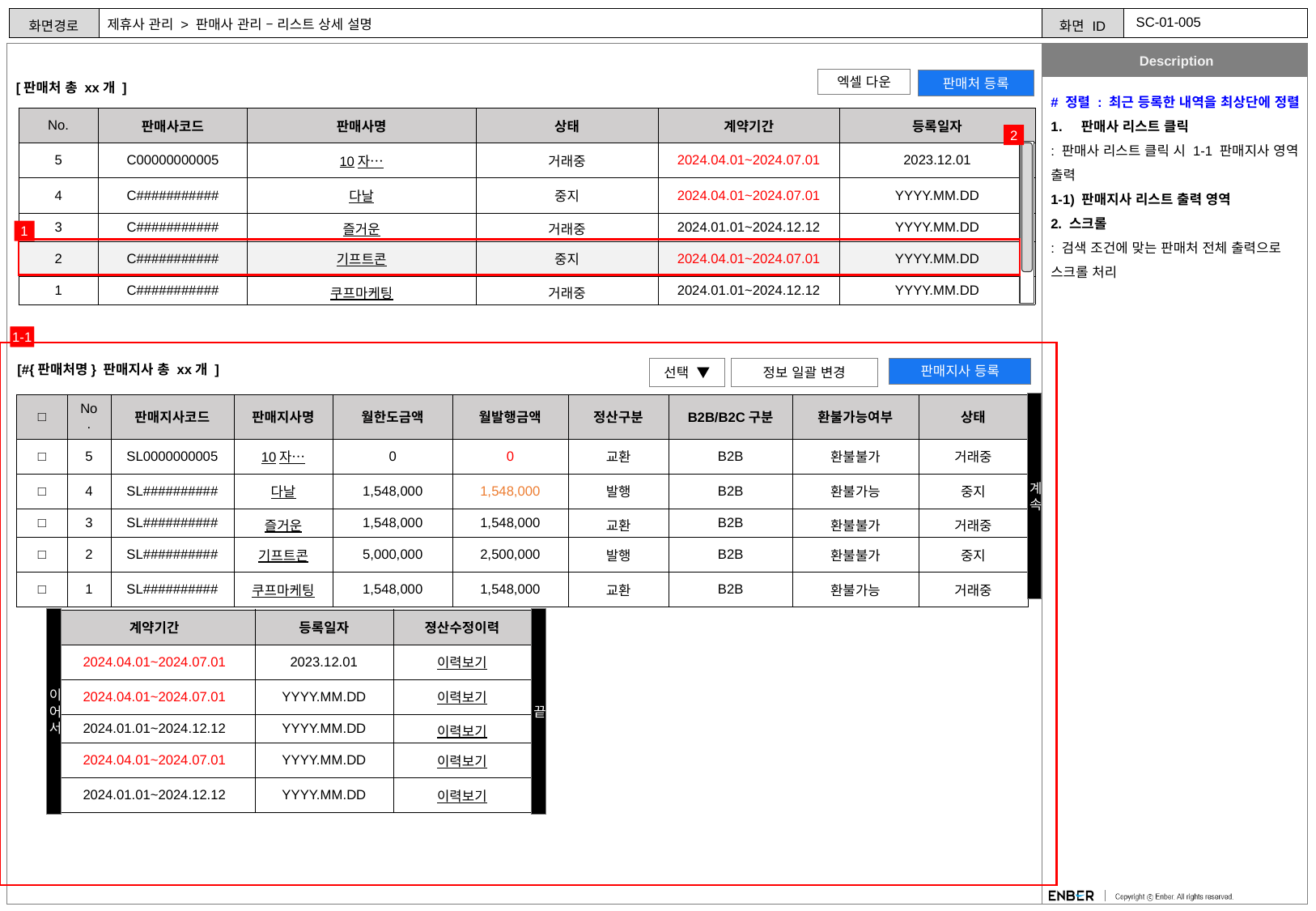

SC-01-005
# 제휴사 관리 > 판매사 관리 – 리스트 상세 설명
엑셀 다운
판매처 등록
[판매처 총 xx개 ]
# 정렬 : 최근 등록한 내역을 최상단에 정렬
판매사 리스트 클릭
: 판매사 리스트 클릭 시 1-1 판매지사 영역 출력
1-1) 판매지사 리스트 출력 영역
2. 스크롤
: 검색 조건에 맞는 판매처 전체 출력으로 스크롤 처리

| No. | 판매사코드 | 판매사명 | 상태 | 계약기간 | 등록일자 |
| --- | --- | --- | --- | --- | --- |
| 5 | C00000000005 | 10자… | 거래중 | 2024.04.01~2024.07.01 | 2023.12.01 |
| 4 | C########### | 다날 | 중지 | 2024.04.01~2024.07.01 | YYYY.MM.DD |
| 3 | C########### | 즐거운 | 거래중 | 2024.01.01~2024.12.12 | YYYY.MM.DD |
| 2 | C########### | 기프트콘 | 중지 | 2024.04.01~2024.07.01 | YYYY.MM.DD |
| 1 | C########### | 쿠프마케팅 | 거래중 | 2024.01.01~2024.12.12 | YYYY.MM.DD |
2

1

^
1-1
1-1

[#{판매처명} 판매지사 총 xx개 ]
선택  ▼
정보 일괄 변경
판매지사 등록
계속
| □ | No. | 판매지사코드 | 판매지사명 | 월한도금액 | 월발행금액 | 정산구분 | B2B/B2C구분 | 환불가능여부 | 상태 |
| --- | --- | --- | --- | --- | --- | --- | --- | --- | --- |
| □ | 5 | SL0000000005 | 10자… | 0 | 0 | 교환 | B2B | 환불불가 | 거래중 |
| □ | 4 | SL########## | 다날 | 1,548,000 | 1,548,000 | 발행 | B2B | 환불가능 | 중지 |
| □ | 3 | SL########## | 즐거운 | 1,548,000 | 1,548,000 | 교환 | B2B | 환불불가 | 거래중 |
| □ | 2 | SL########## | 기프트콘 | 5,000,000 | 2,500,000 | 발행 | B2B | 환불불가 | 중지 |
| □ | 1 | SL########## | 쿠프마케팅 | 1,548,000 | 1,548,000 | 교환 | B2B | 환불가능 | 거래중 |
이어서
끝
| 계약기간 | 등록일자 | 졍산수정이력 |
| --- | --- | --- |
| 2024.04.01~2024.07.01 | 2023.12.01 | 이력보기 |
| 2024.04.01~2024.07.01 | YYYY.MM.DD | 이력보기 |
| 2024.01.01~2024.12.12 | YYYY.MM.DD | 이력보기 |
| 2024.04.01~2024.07.01 | YYYY.MM.DD | 이력보기 |
| 2024.01.01~2024.12.12 | YYYY.MM.DD | 이력보기 |